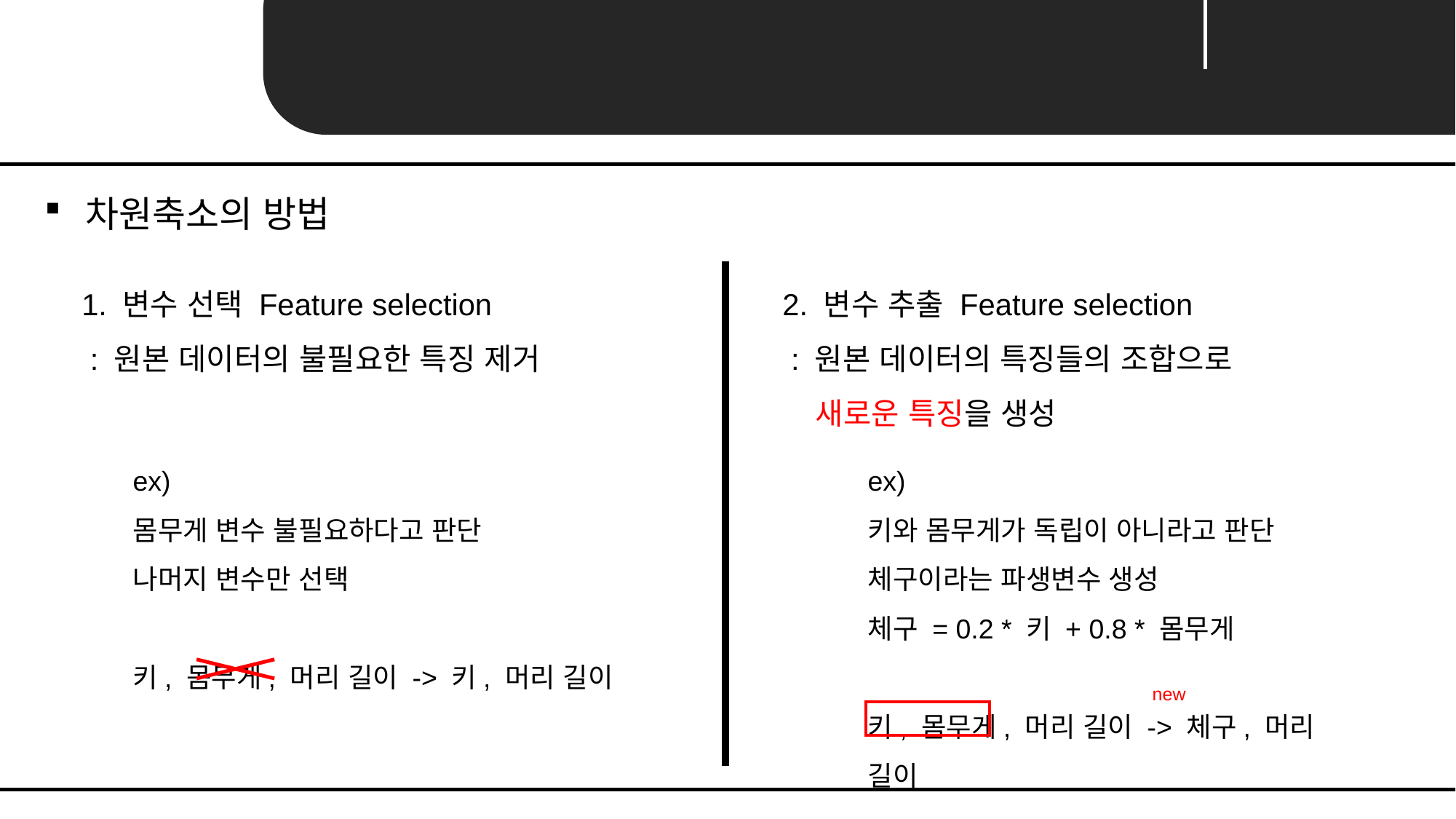

Unit  01 ㅣ  intro : Dimensionality Reduction
차원축소의 방법
1. 변수 선택 Feature selection
 : 원본 데이터의 불필요한 특징 제거
2. 변수 추출 Feature selection
 : 원본 데이터의 특징들의 조합으로
   새로운 특징을 생성
ex)
몸무게 변수 불필요하다고 판단
나머지 변수만 선택

키, 몸무게, 머리 길이 -> 키, 머리 길이
ex)
키와 몸무게가 독립이 아니라고 판단
체구이라는 파생변수 생성
체구 = 0.2 * 키 + 0.8 * 몸무게

키, 몸무게, 머리 길이 -> 체구, 머리 길이

new